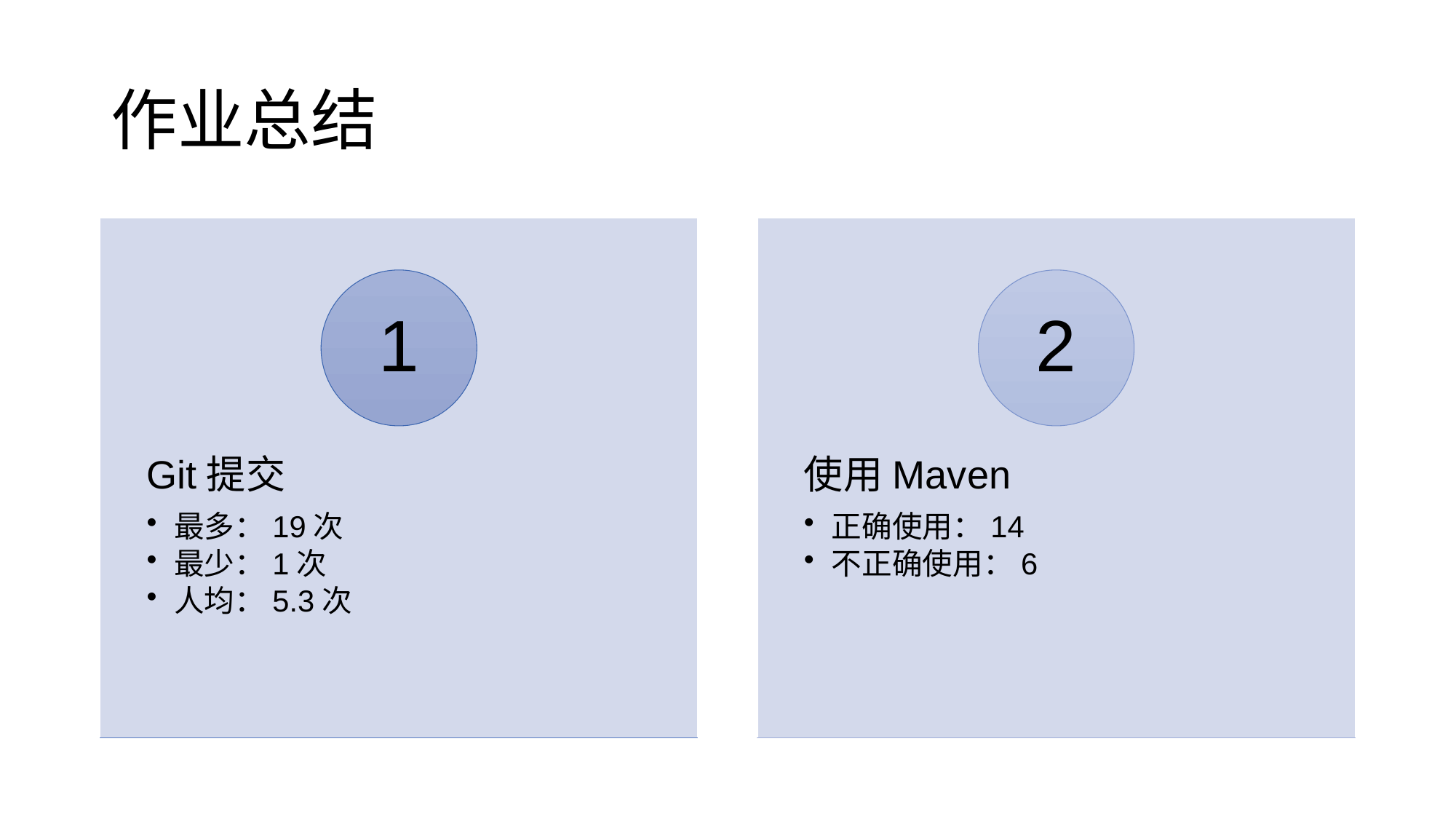

# 作业总结
Git提交
最多：19次
最少：1次
人均：5.3次
1
使用Maven
正确使用：14
不正确使用：6
2